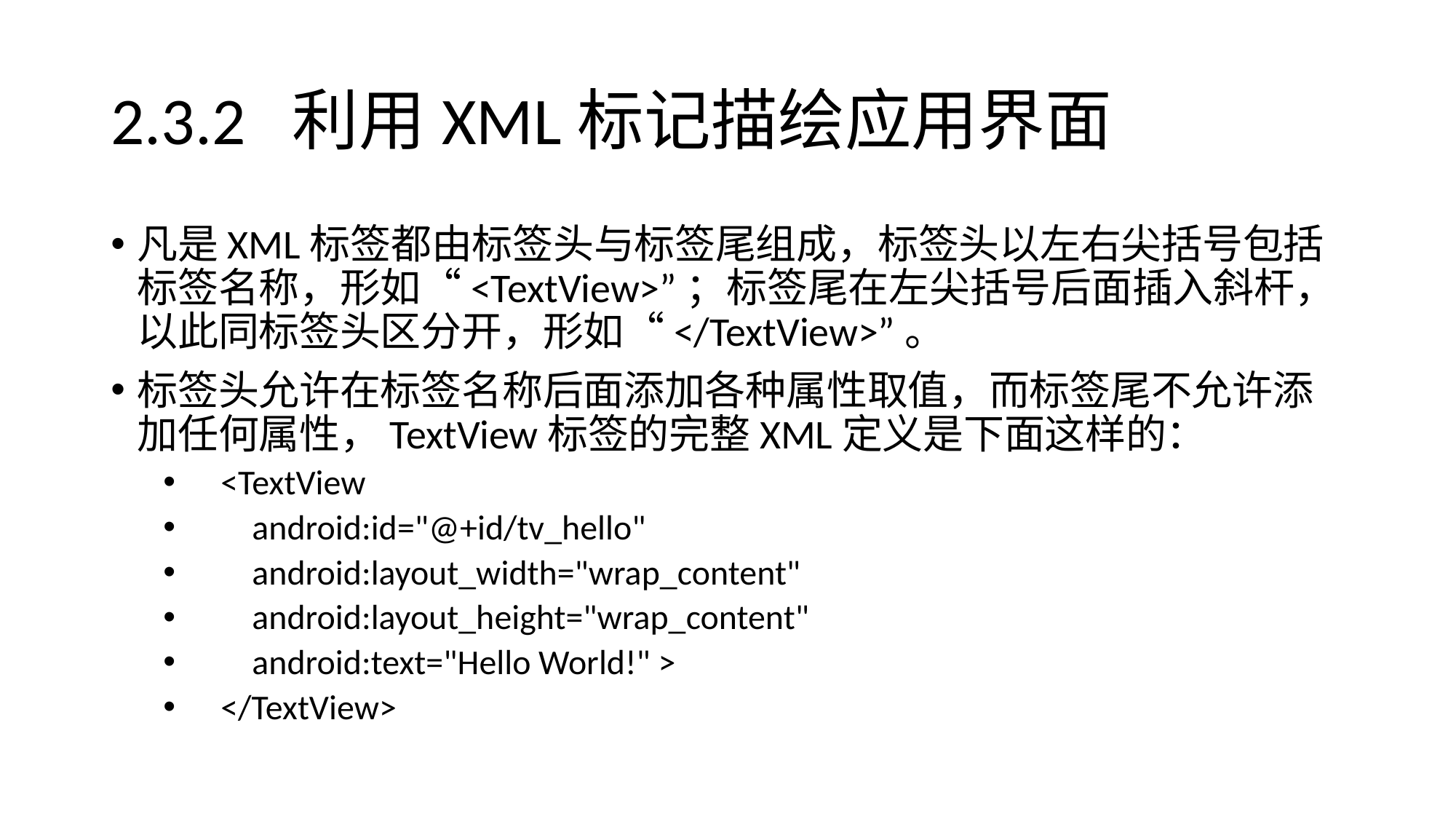

# 2.3.2  利用XML标记描绘应用界面
凡是XML标签都由标签头与标签尾组成，标签头以左右尖括号包括标签名称，形如“<TextView>”；标签尾在左尖括号后面插入斜杆，以此同标签头区分开，形如“</TextView>”。
标签头允许在标签名称后面添加各种属性取值，而标签尾不允许添加任何属性，TextView标签的完整XML定义是下面这样的：
    <TextView
        android:id="@+id/tv_hello"
        android:layout_width="wrap_content"
        android:layout_height="wrap_content"
        android:text="Hello World!" >
    </TextView>